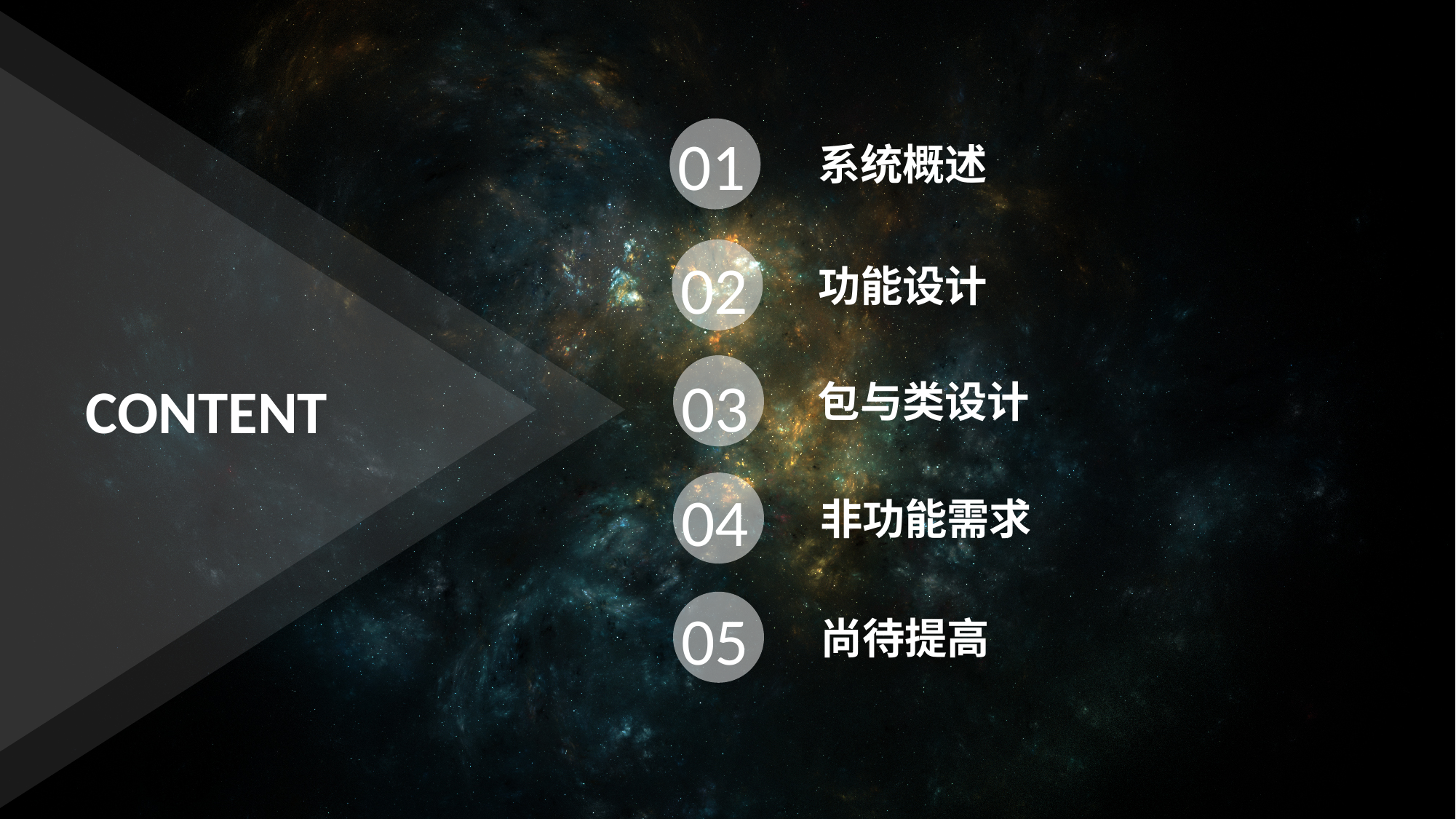

01

系统概述

02
功能设计

03
CONTENT
包与类设计

04
非功能需求

05
尚待提高